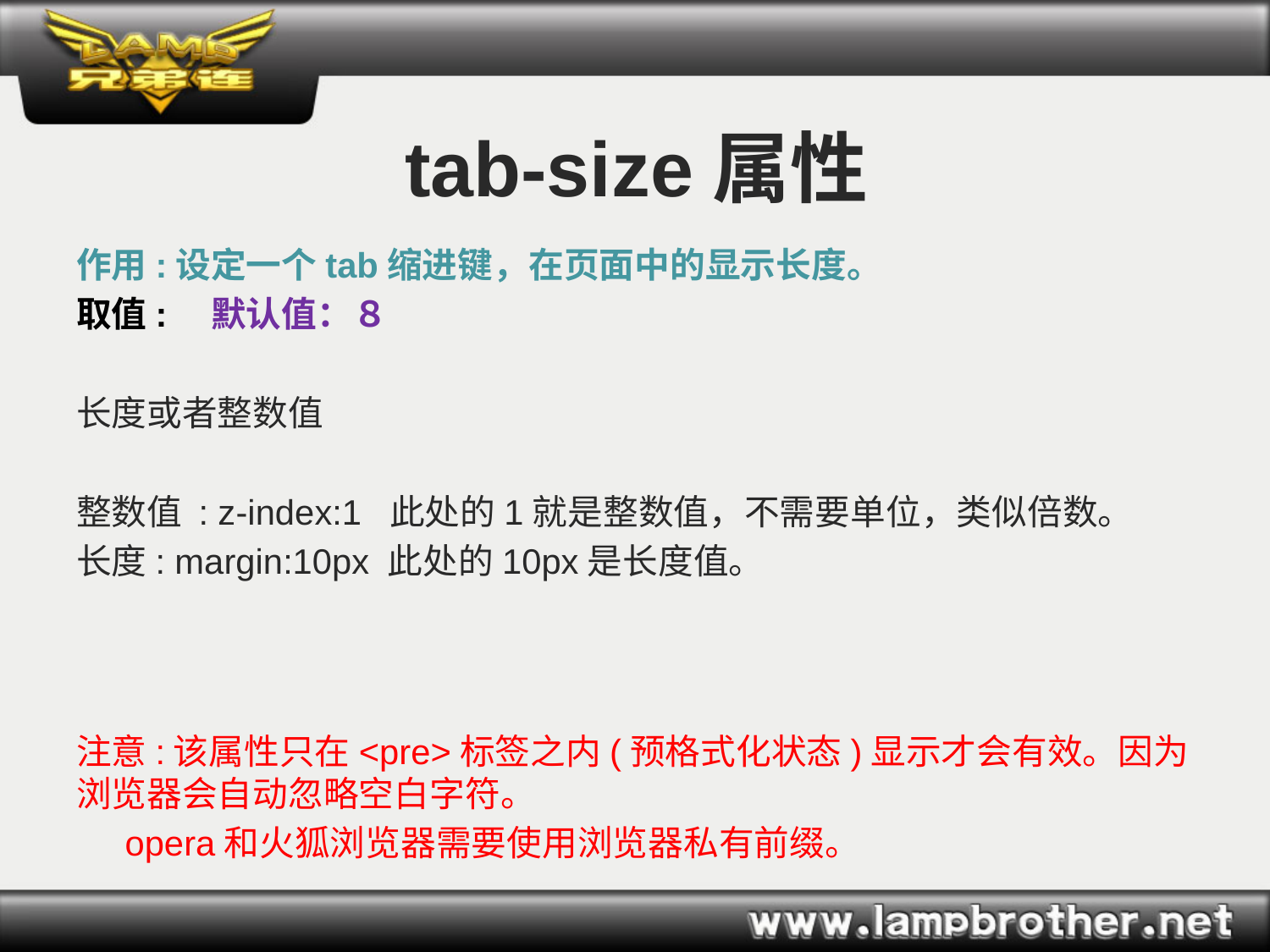

# tab-size属性
作用:设定一个tab缩进键，在页面中的显示长度。
取值:　默认值：８

长度或者整数值

整数值 : z-index:1  此处的1就是整数值，不需要单位，类似倍数。
长度: margin:10px 此处的10px是长度值。

注意:该属性只在<pre>标签之内(预格式化状态)显示才会有效。因为浏览器会自动忽略空白字符。
     opera和火狐浏览器需要使用浏览器私有前缀。